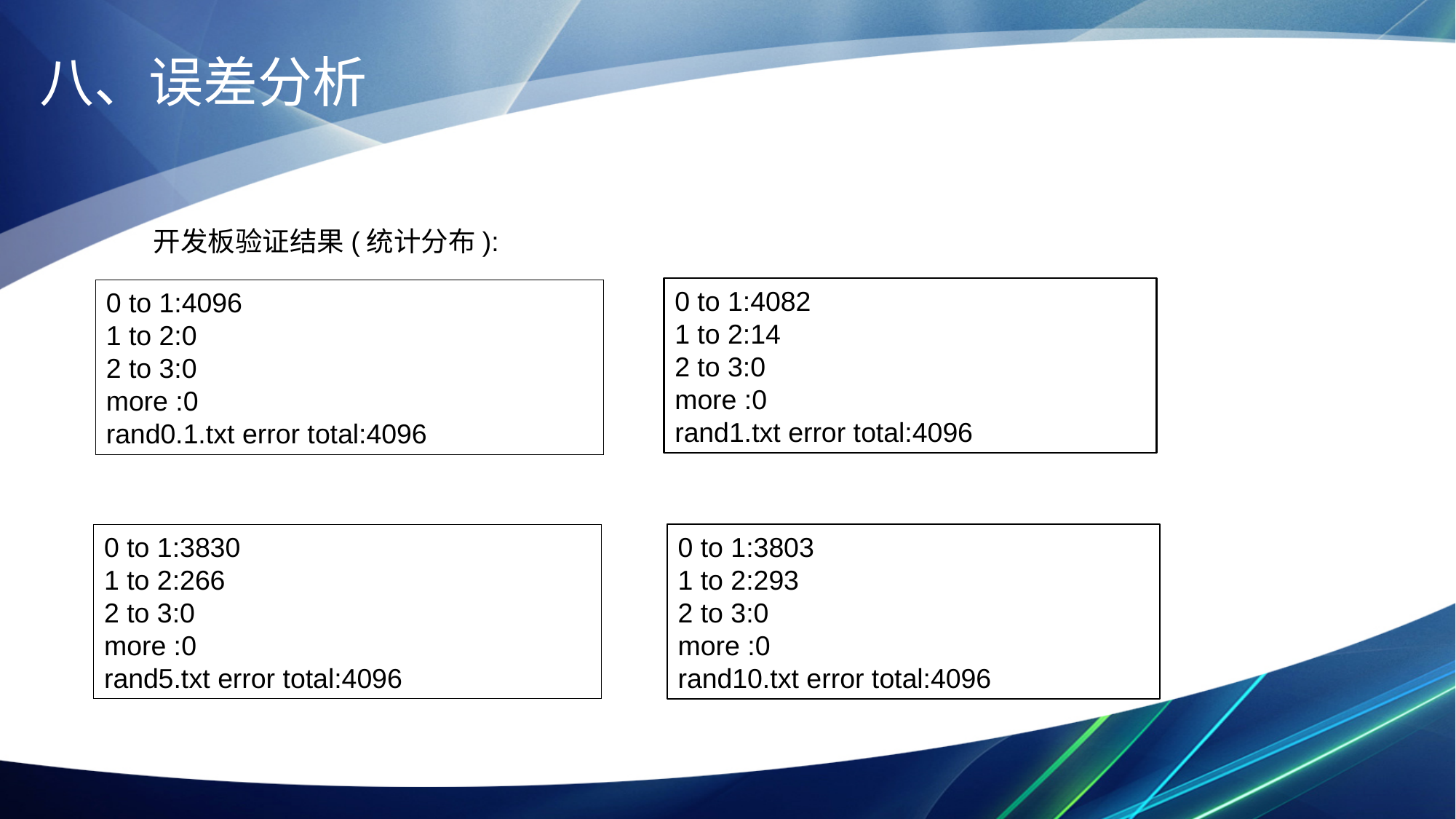

八、误差分析
开发板验证结果(统计分布):
0 to 1:4082
1 to 2:14
2 to 3:0
more :0
rand1.txt error total:4096
0 to 1:4096
1 to 2:0
2 to 3:0
more :0
rand0.1.txt error total:4096
0 to 1:3830
1 to 2:266
2 to 3:0
more :0
rand5.txt error total:4096
0 to 1:3803
1 to 2:293
2 to 3:0
more :0
rand10.txt error total:4096